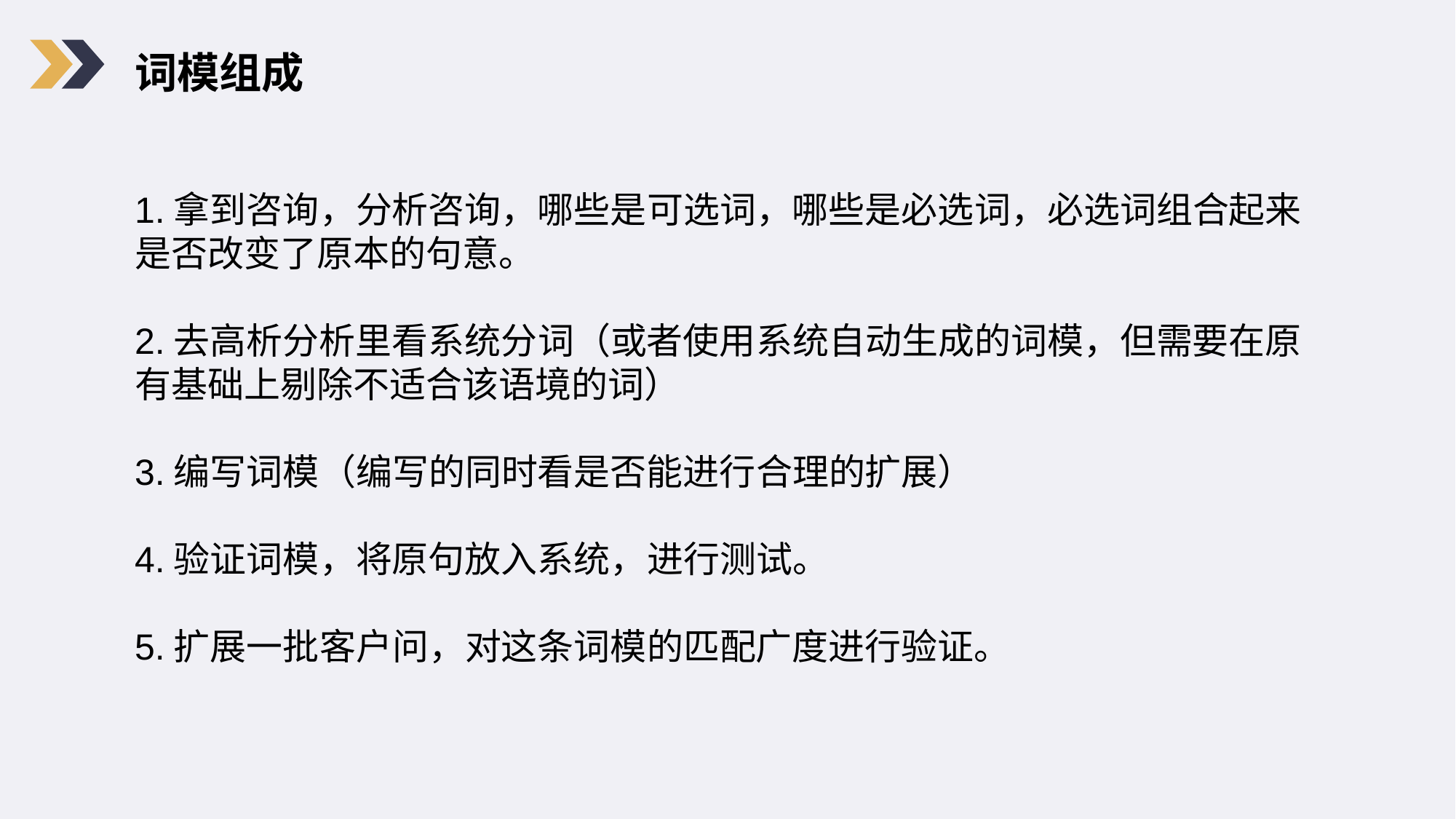

词模组成

1.拿到咨询，分析咨询，哪些是可选词，哪些是必选词，必选词组合起来是否改变了原本的句意。

2.去高析分析里看系统分词（或者使用系统自动生成的词模，但需要在原有基础上剔除不适合该语境的词）

3.编写词模（编写的同时看是否能进行合理的扩展）

4.验证词模，将原句放入系统，进行测试。

5.扩展一批客户问，对这条词模的匹配广度进行验证。